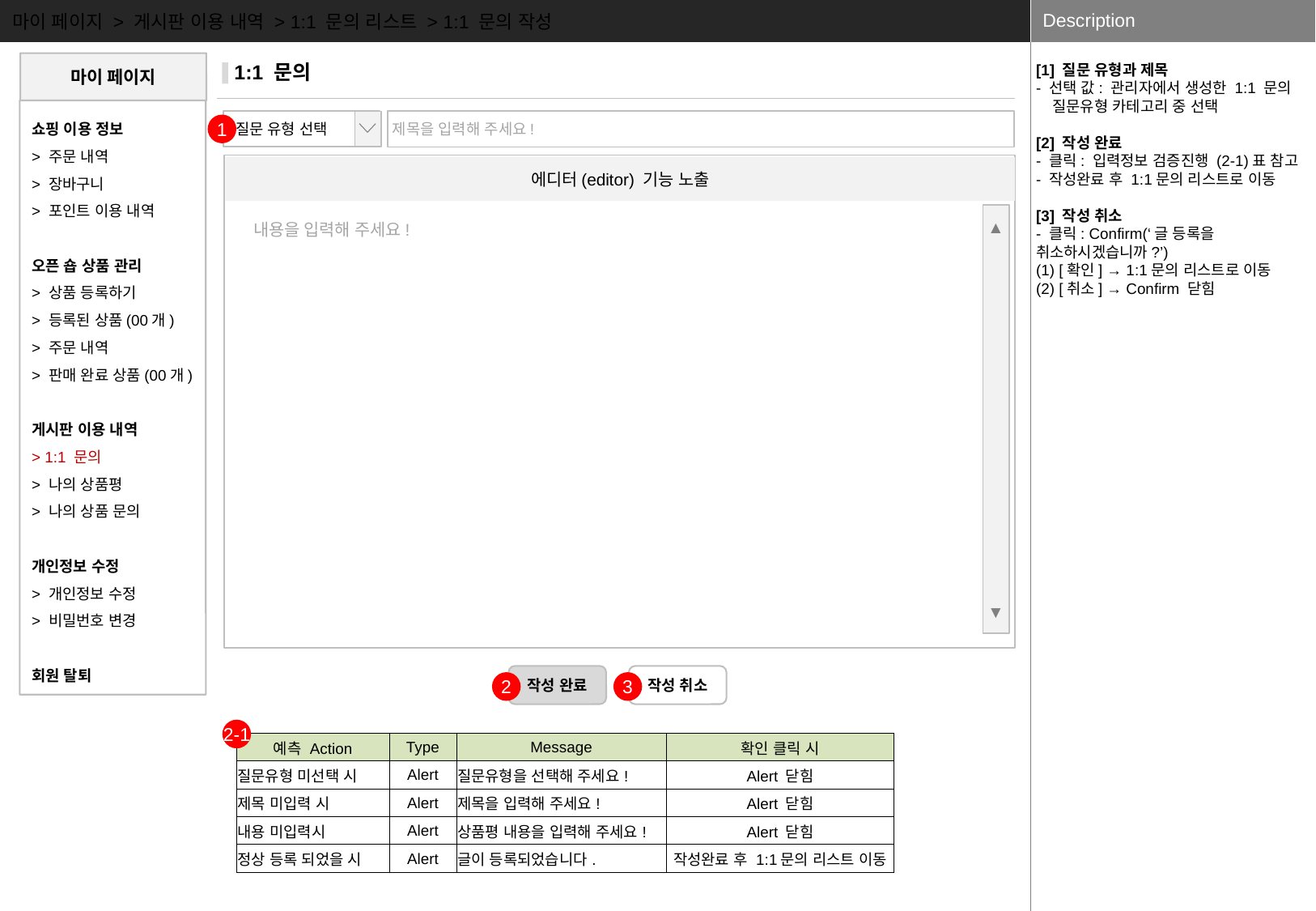

마이 페이지 > 게시판 이용 내역 > 1:1 문의 리스트 > 1:1 문의 작성

[1] 질문 유형과 제목
- 선택 값: 관리자에서 생성한 1:1 문의
   질문유형 카테고리 중 선택

[2] 작성 완료
- 클릭: 입력정보 검증진행 (2-1)표 참고
- 작성완료 후 1:1문의 리스트로 이동

[3] 작성 취소
- 클릭: Confirm(‘글 등록을 취소하시겠습니까?’)
(1) [확인] → 1:1문의 리스트로 이동
(2) [취소] → Confirm 닫힘

마이 페이지
 1:1 문의

쇼핑 이용 정보
> 주문 내역
> 장바구니
> 포인트 이용 내역

오픈 숍 상품 관리
> 상품 등록하기
> 등록된 상품(00개)
> 주문 내역
> 판매 완료 상품(00개)

게시판 이용 내역
> 1:1 문의
> 나의 상품평
> 나의 상품 문의

개인정보 수정
> 개인정보 수정
> 비밀번호 변경

회원 탈퇴
제목을 입력해 주세요!
질문 유형 선택

1

에디터(editor) 기능 노출
▲

▼
내용을 입력해 주세요!
작성 완료
작성 취소
2
3
2-1
| 예측 Action | Type | Message | 확인 클릭 시 |
| --- | --- | --- | --- |
| 질문유형 미선택 시 | Alert | 질문유형을 선택해 주세요! | Alert 닫힘 |
| 제목 미입력 시 | Alert | 제목을 입력해 주세요! | Alert 닫힘 |
| 내용 미입력시 | Alert | 상품평 내용을 입력해 주세요! | Alert 닫힘 |
| 정상 등록 되었을 시 | Alert | 글이 등록되었습니다. | 작성완료 후 1:1문의 리스트 이동 |